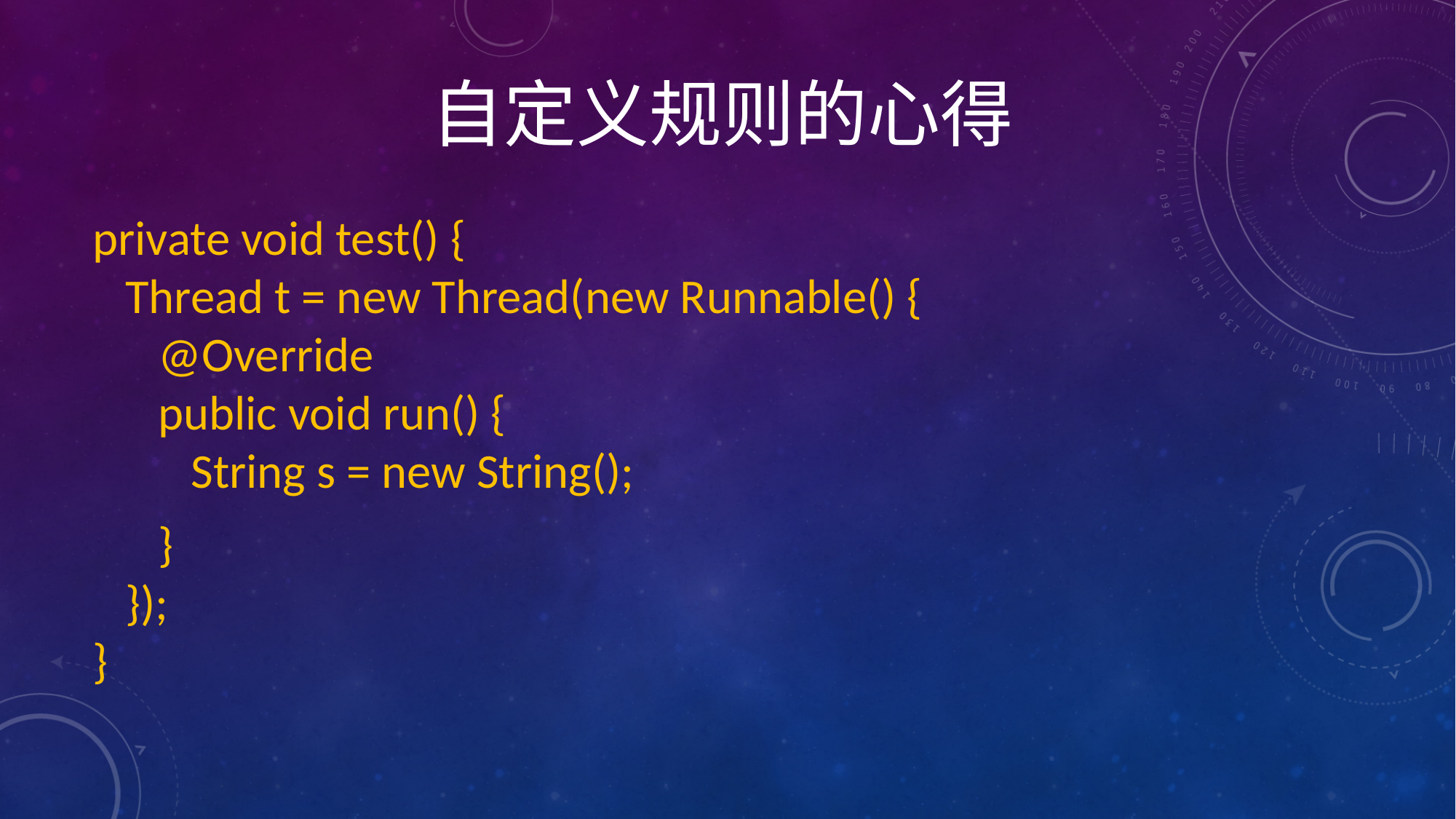

# 自定义规则的心得
private void test() {
   Thread t = new Thread(new Runnable() {
      @Override
      public void run() {
         String s = new String();
      }
   });
}